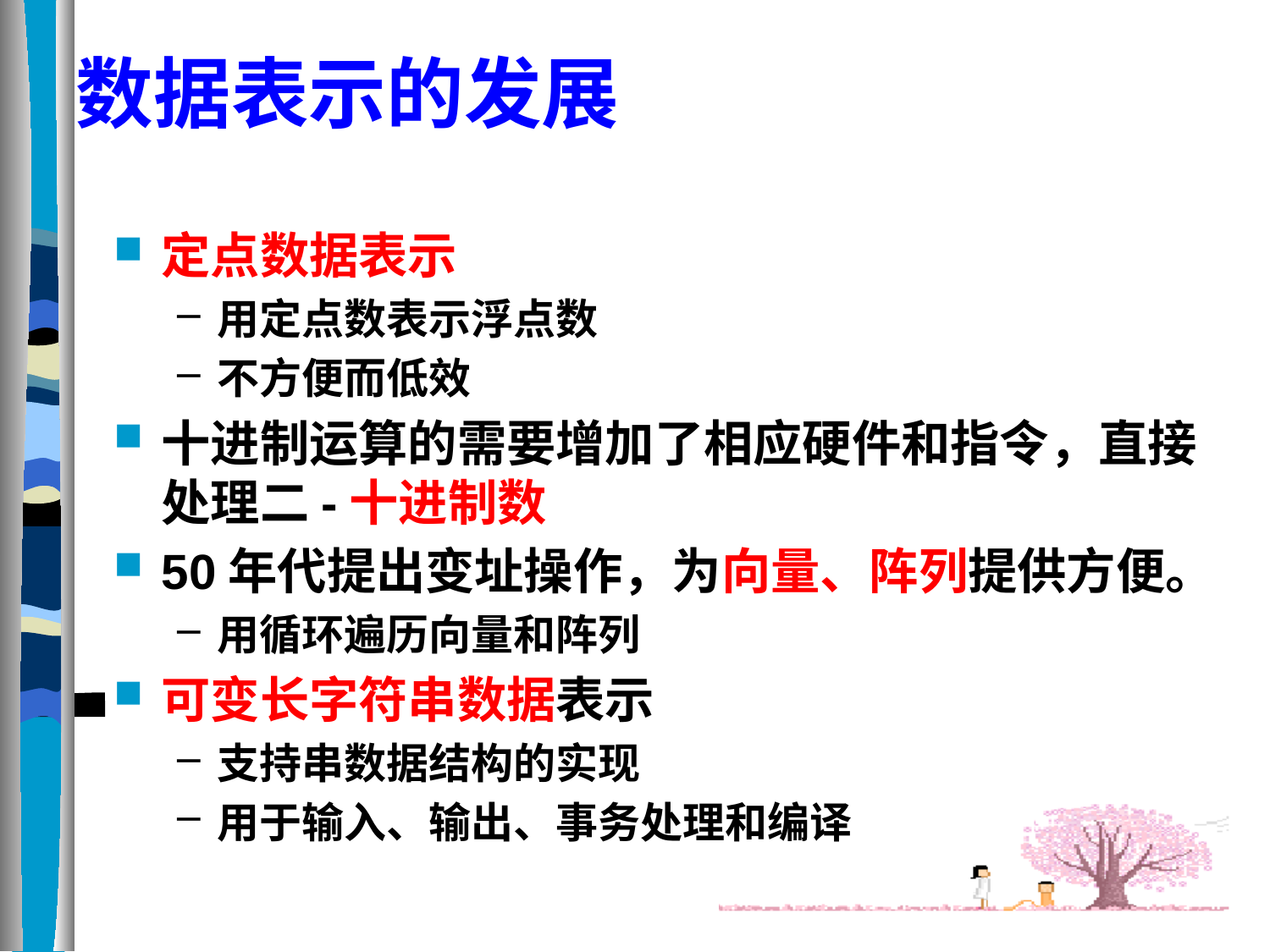

# 数据表示的发展
定点数据表示
用定点数表示浮点数
不方便而低效
十进制运算的需要增加了相应硬件和指令，直接处理二-十进制数
50年代提出变址操作，为向量、阵列提供方便。
用循环遍历向量和阵列
可变长字符串数据表示
支持串数据结构的实现
用于输入、输出、事务处理和编译